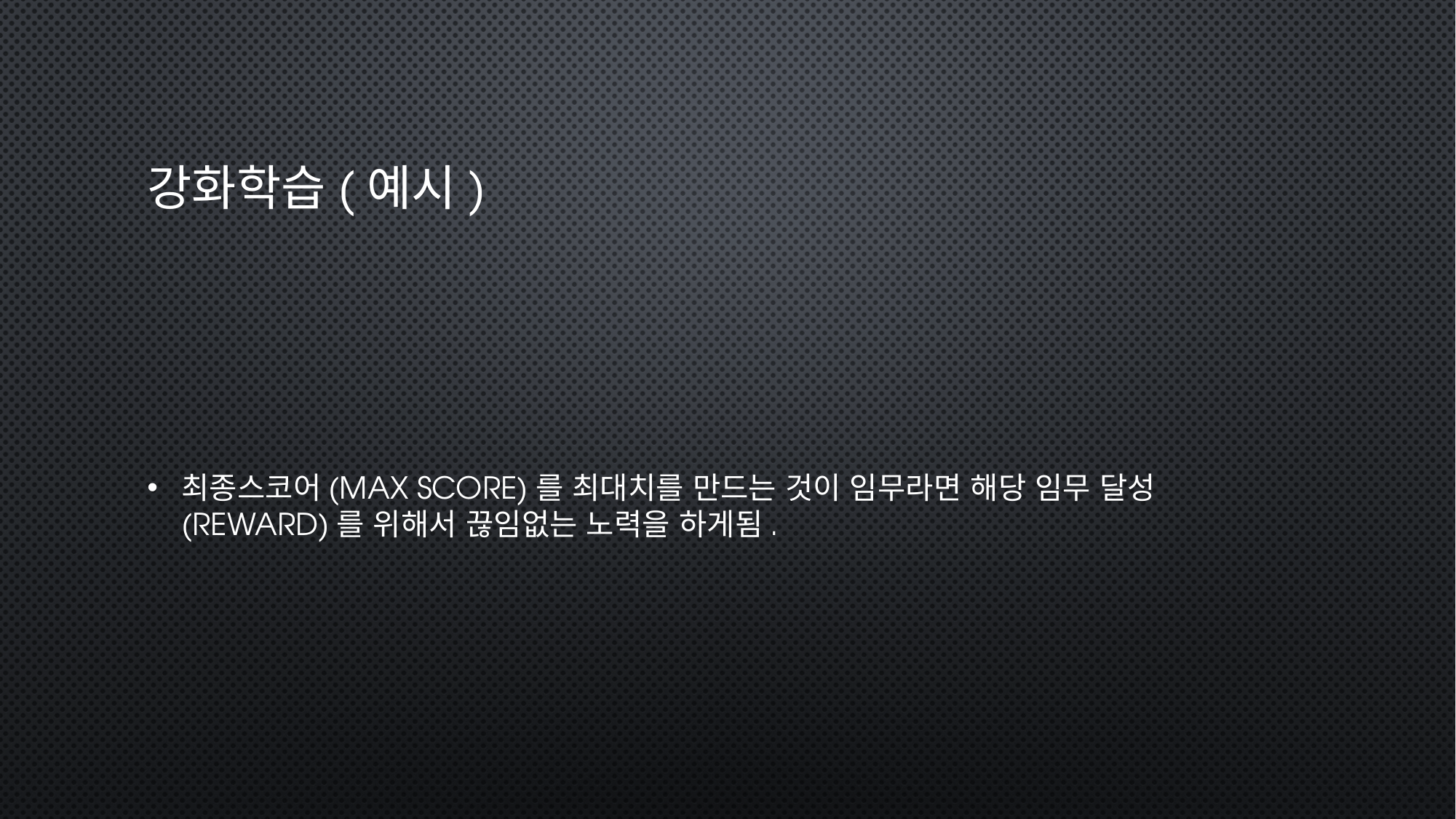

# 강화학습(예시)
최종스코어(Max score)를 최대치를 만드는 것이 임무라면 해당 임무 달성(reward)를 위해서 끊임없는 노력을 하게됨.